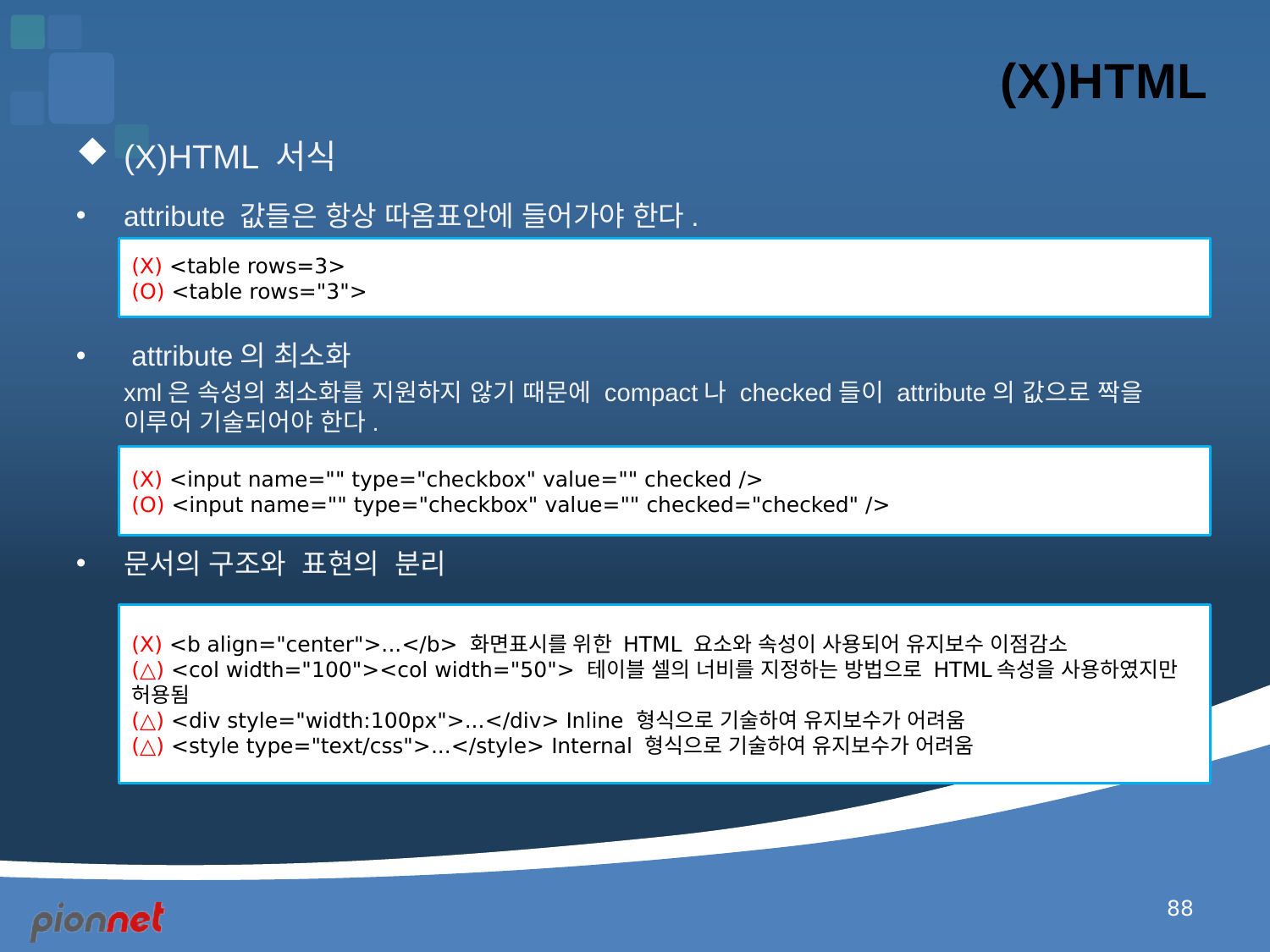

# (X)HTML
(X)HTML 서식
attribute 값들은 항상 따옴표안에 들어가야 한다.

 attribute의 최소화
	xml은 속성의 최소화를 지원하지 않기 때문에 compact나 checked들이 attribute의 값으로 짝을 이루어 기술되어야 한다.

문서의 구조와  표현의  분리

(X) <table rows=3>
(O) <table rows="3">
(X) <input name="" type="checkbox" value="" checked />
(O) <input name="" type="checkbox" value="" checked="checked" />
(X) <b align="center">...</b> 화면표시를 위한 HTML 요소와 속성이 사용되어 유지보수 이점감소
(△) <col width="100"><col width="50"> 테이블 셀의 너비를 지정하는 방법으로 HTML속성을 사용하였지만 허용됨
(△) <div style="width:100px">...</div> Inline 형식으로 기술하여 유지보수가 어려움
(△) <style type="text/css">...</style> Internal 형식으로 기술하여 유지보수가 어려움
88